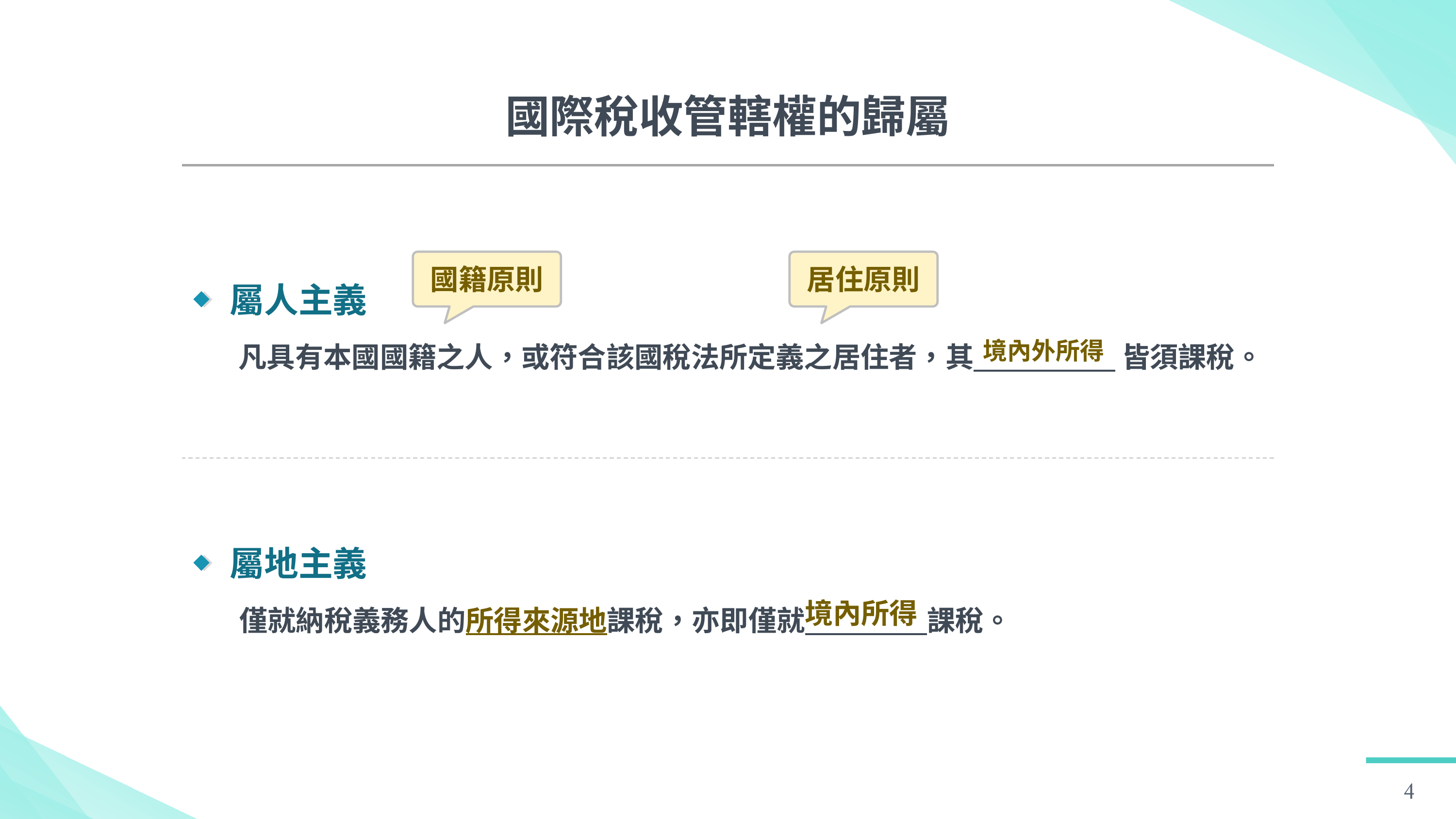

國際稅收管轄權的歸屬

國籍原則

居住原則
屬人主義

凡具有本國國籍之人，或符合該國稅法所定義之居住者，其                       皆須課稅。
境內外所得
屬地主義

僅就納稅義務人的所得來源地課稅，亦即僅就                   課稅。
境內所得

4